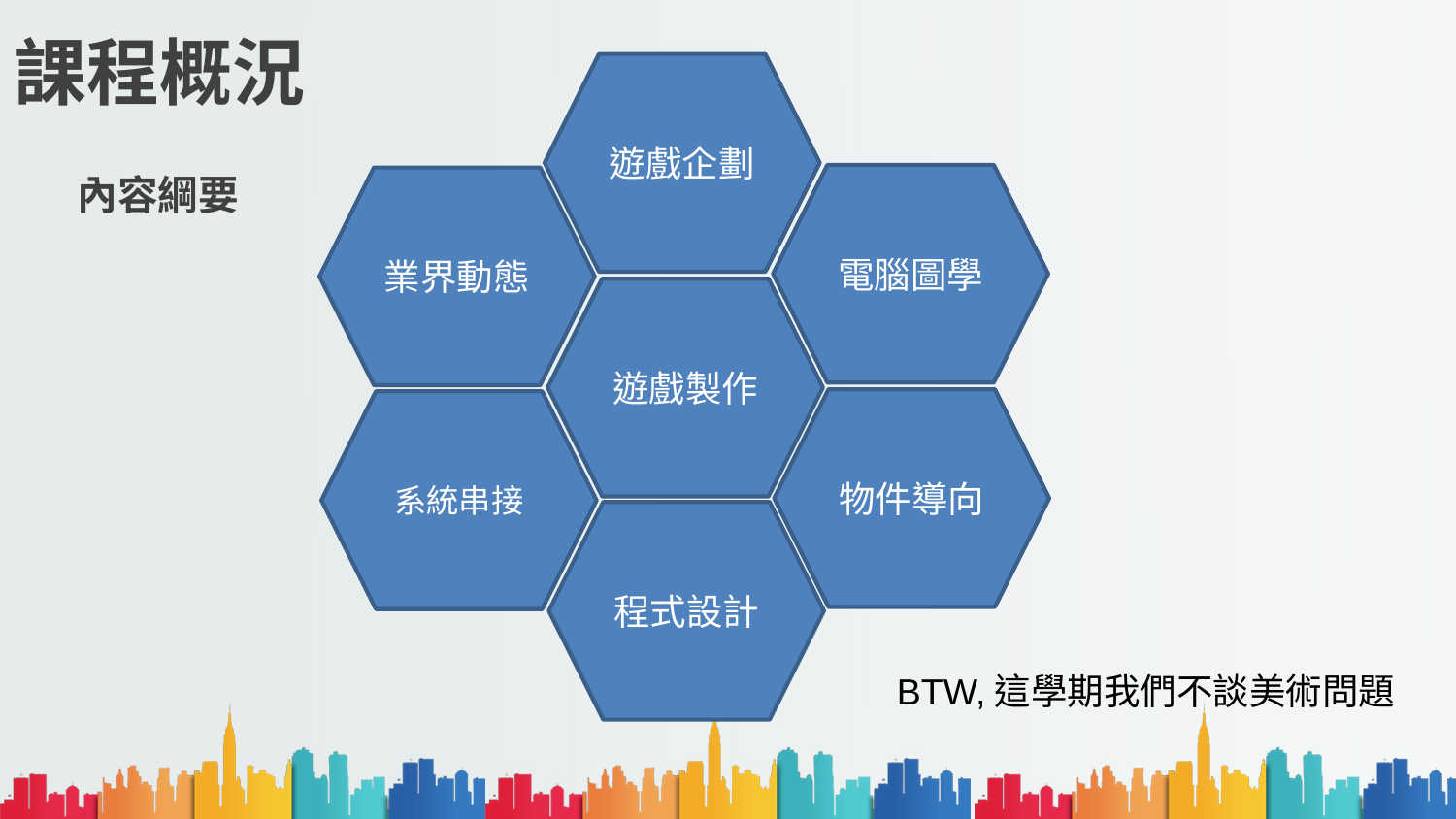

# 課程概況
遊戲企劃
內容綱要
電腦圖學
業界動態
遊戲製作
物件導向
系統串接
程式設計
BTW,這學期我們不談美術問題